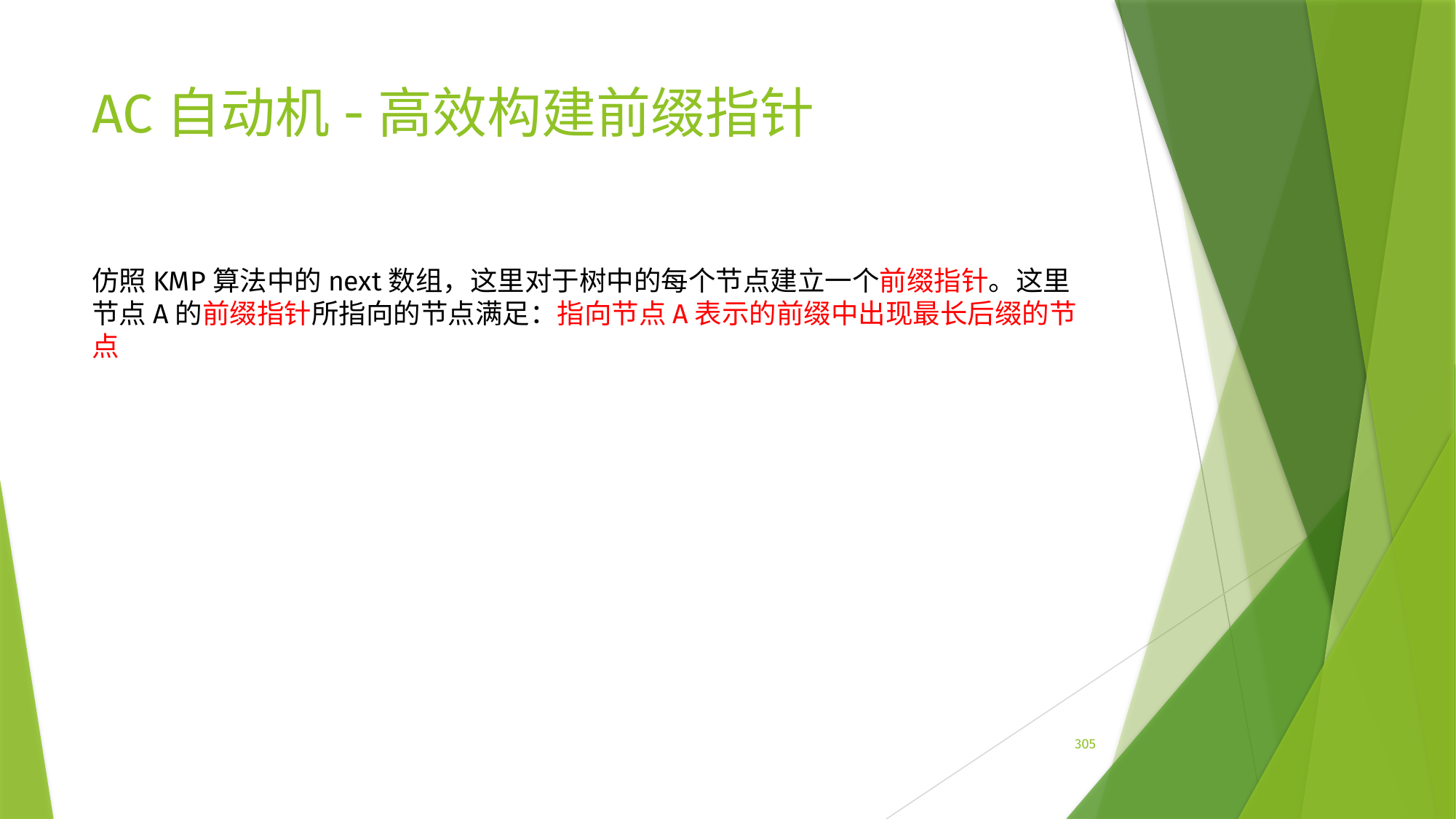

# AC自动机-高效构建前缀指针
仿照KMP算法中的next数组，这里对于树中的每个节点建立一个前缀指针。这里节点A的前缀指针所指向的节点满足：指向节点A表示的前缀中出现最长后缀的节点

305